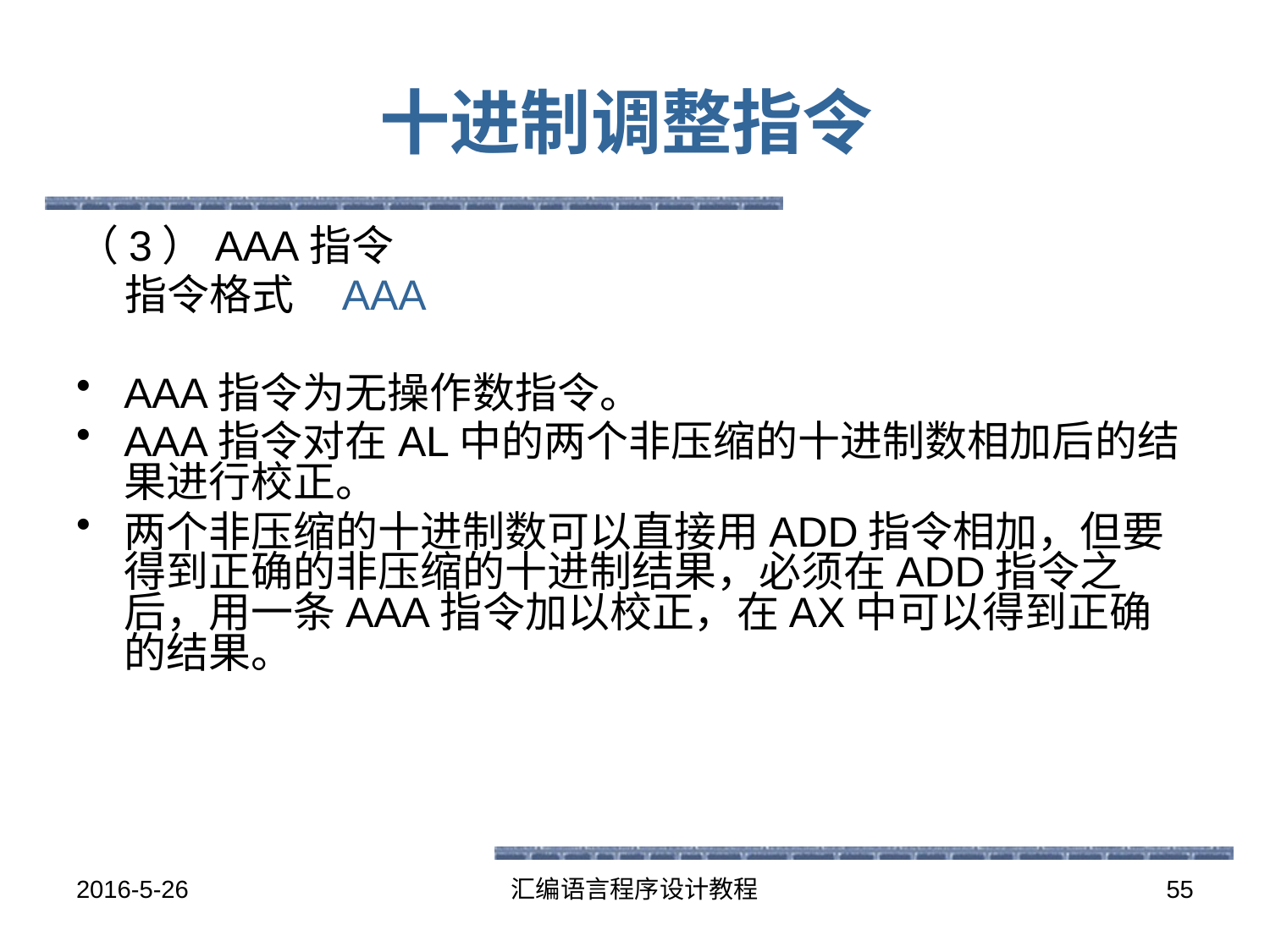

# 十进制调整指令
（3）AAA指令
    指令格式    AAA

AAA指令为无操作数指令。
AAA指令对在AL中的两个非压缩的十进制数相加后的结果进行校正。
两个非压缩的十进制数可以直接用ADD指令相加，但要得到正确的非压缩的十进制结果，必须在ADD指令之后，用一条AAA指令加以校正，在AX中可以得到正确的结果。
2016-5-26
汇编语言程序设计教程
55